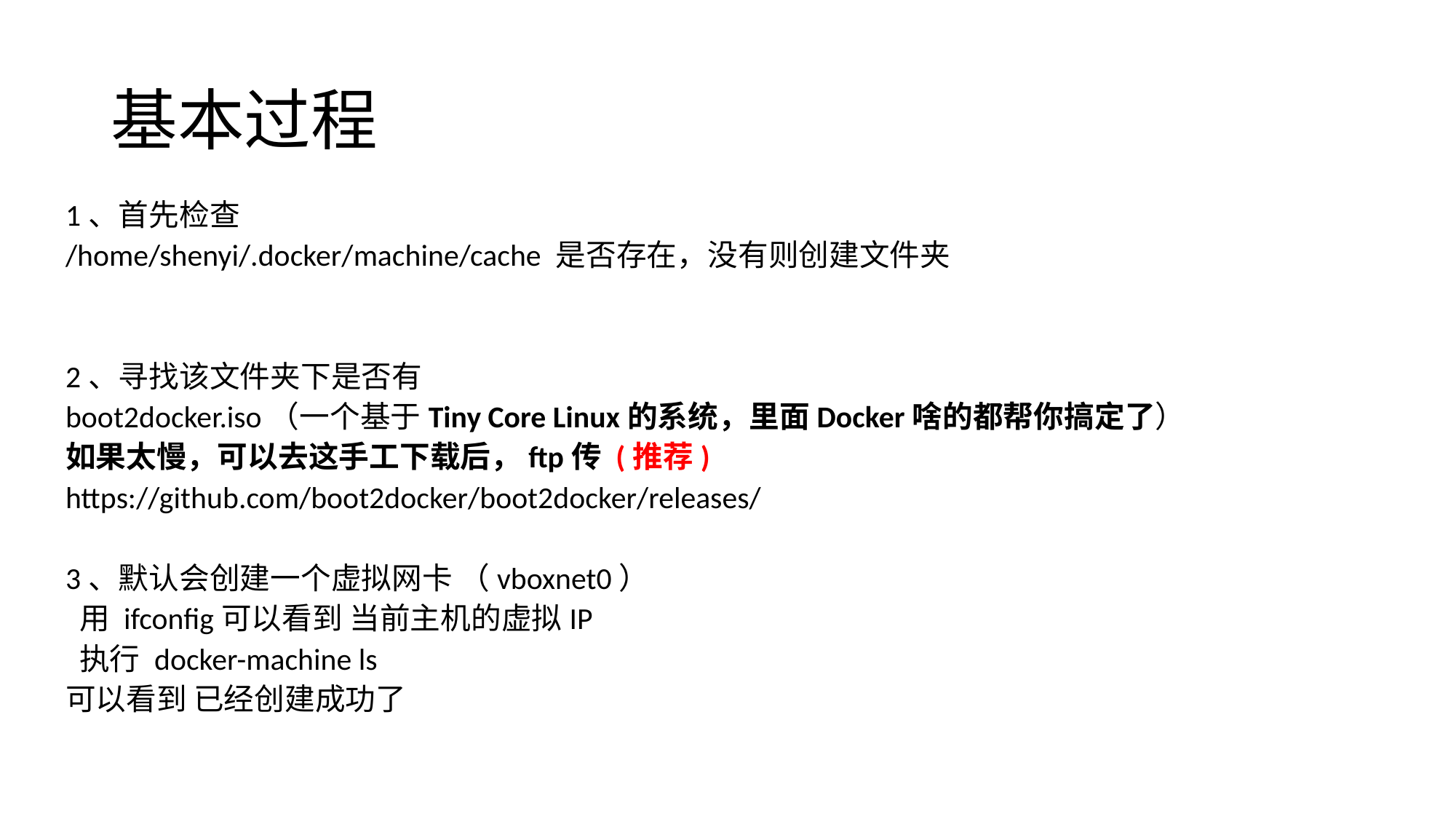

# 基本过程

1、首先检查
/home/shenyi/.docker/machine/cache 是否存在，没有则创建文件夹

2、寻找该文件夹下是否有
boot2docker.iso（一个基于Tiny Core Linux的系统，里面Docker啥的都帮你搞定了）
如果太慢，可以去这手工下载后，ftp传 (推荐)
https://github.com/boot2docker/boot2docker/releases/

3、默认会创建一个虚拟网卡 （vboxnet0）
 用 ifconfig可以看到 当前主机的虚拟IP
 执行 docker-machine ls
可以看到 已经创建成功了